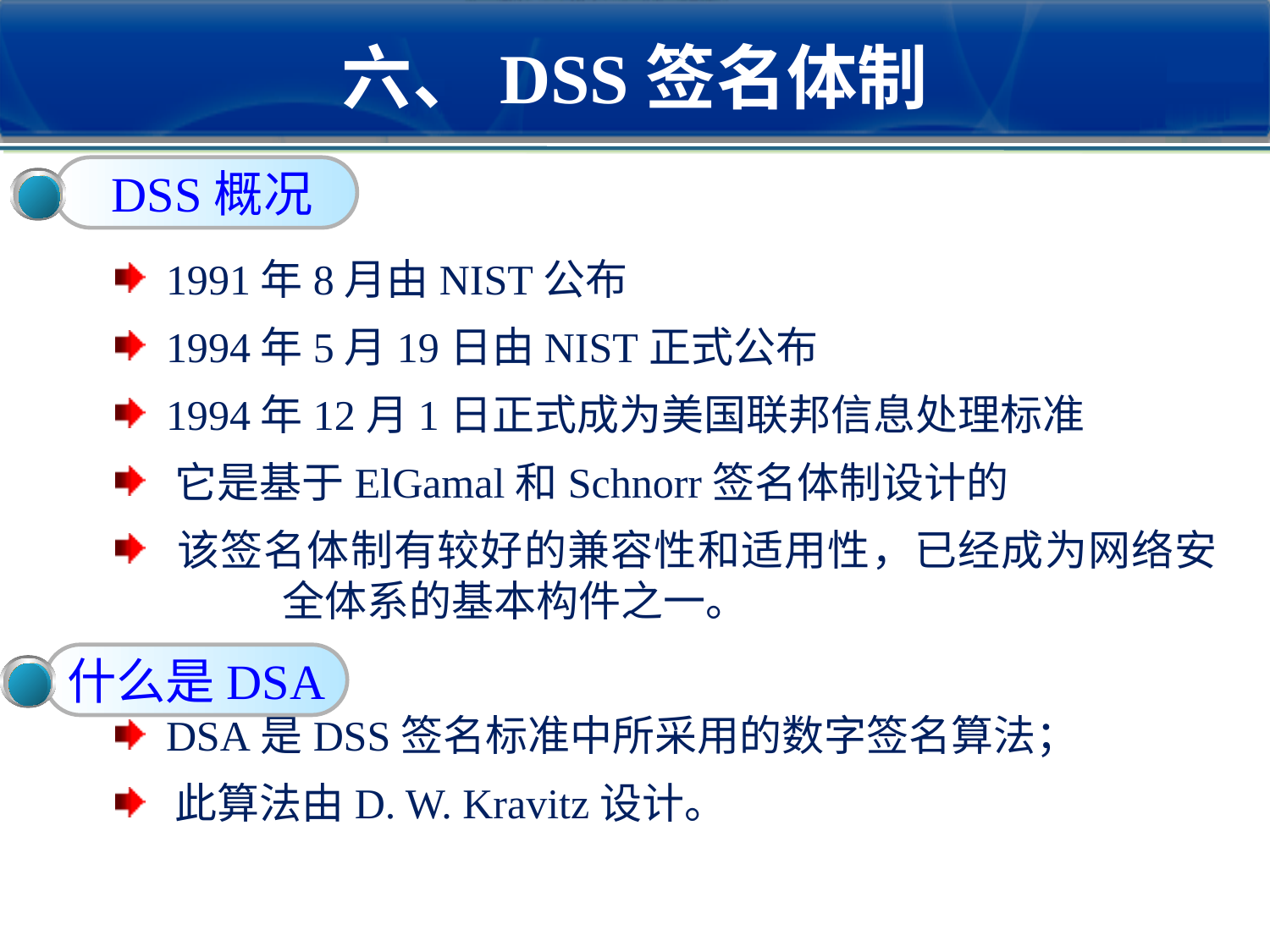

# 六、DSS签名体制
 DSS概况

 1991年8月由NIST公布
 1994年5月19日由NIST正式公布
 1994年12月1日正式成为美国联邦信息处理标准
 它是基于ElGamal和Schnorr签名体制设计的
 该签名体制有较好的兼容性和适用性，已经成为网络安	全体系的基本构件之一。

 DSA是DSS签名标准中所采用的数字签名算法；
 此算法由D. W. Kravitz设计。
什么是DSA